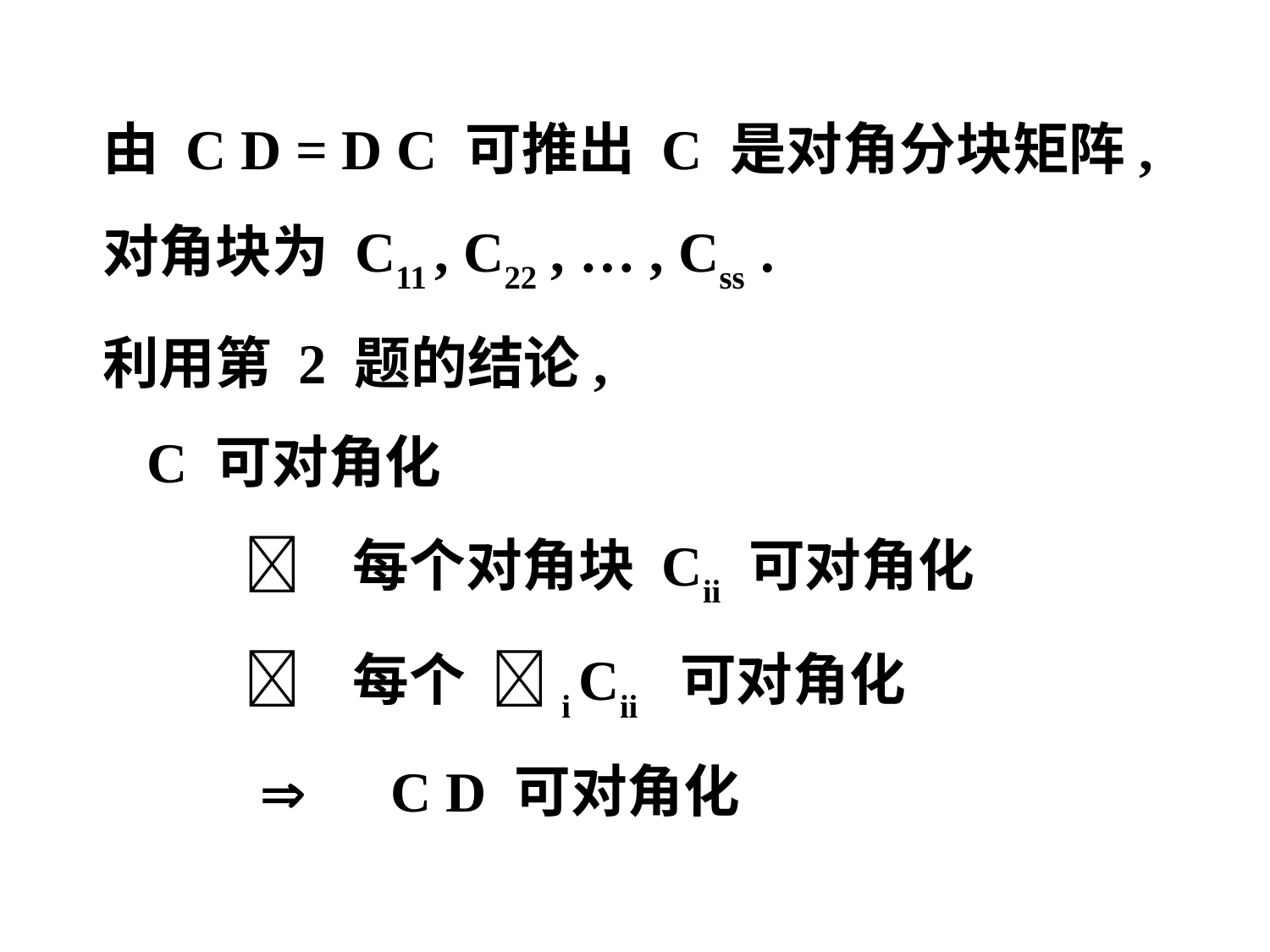

由 C D = D C 可推出 C 是对角分块矩阵,
 对角块为 C11 , C22 , … , Css  .
 利用第 2 题的结论,
     C 可对角化
             ⇒   每个对角块 Cii 可对角化
             ⇒   每个  λi Cii  可对角化
             ⇒      C D 可对角化